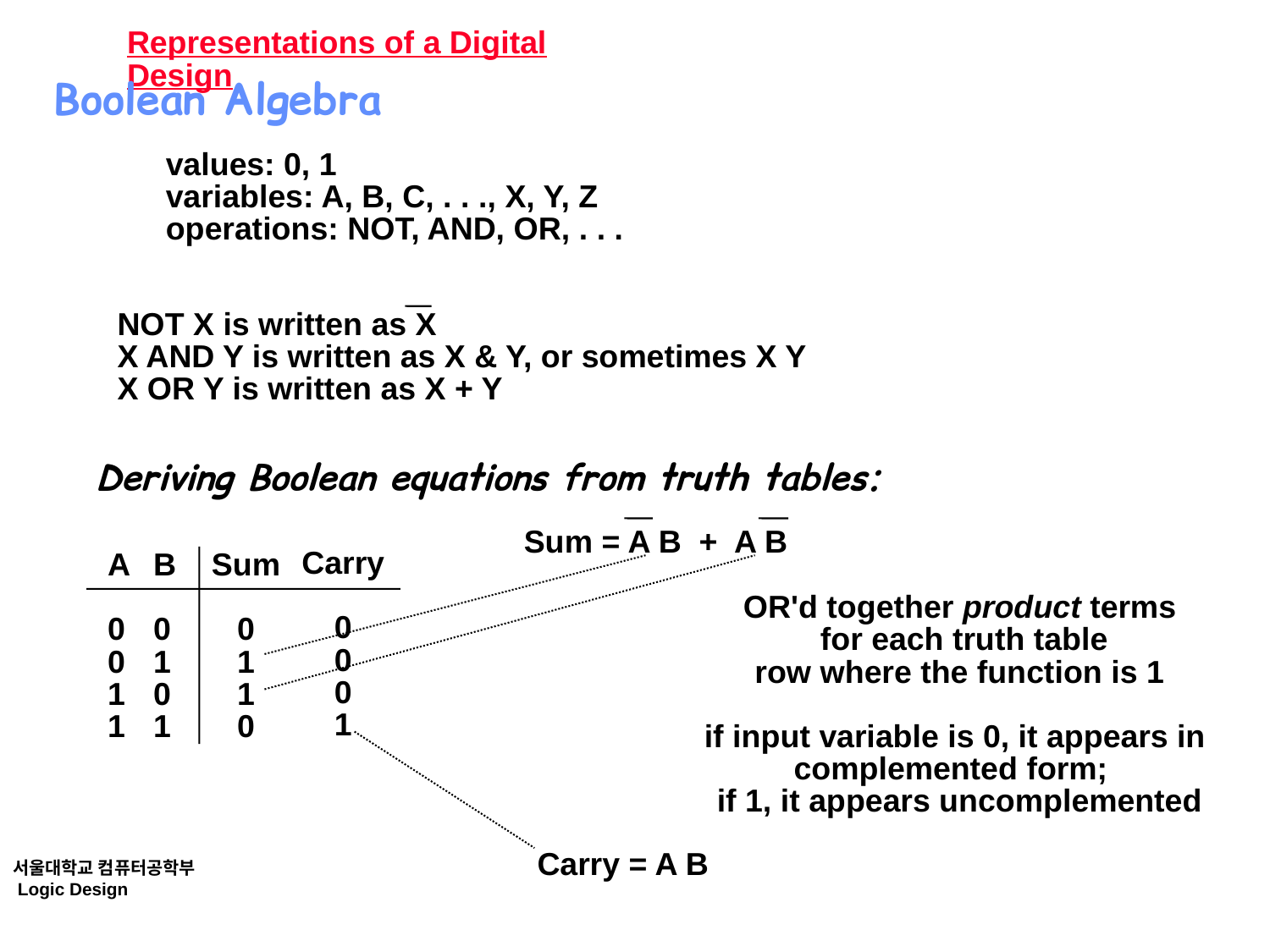

# Representations of a Digital Design
Boolean Algebra
values: 0, 1
variables: A, B, C, . . ., X, Y, Z
operations: NOT, AND, OR, . . .
NOT X is written as X
X AND Y is written as X & Y, or sometimes X Y
X OR Y is written as X + Y

Deriving Boolean equations from truth tables:

Sum = A B  +  A B
Carry

0
0
0
1
A

0
0
1
1
B

0
1
0
1

Sum

0
1
1
0

OR'd together product terms
 for each truth table
row where the function is 1

if input variable is 0, it appears in
complemented form;
if 1, it appears uncomplemented

Carry = A B
서울대학교 컴퓨터공학부
 Logic Design                                                                                                                                                                                                               Chap1.33